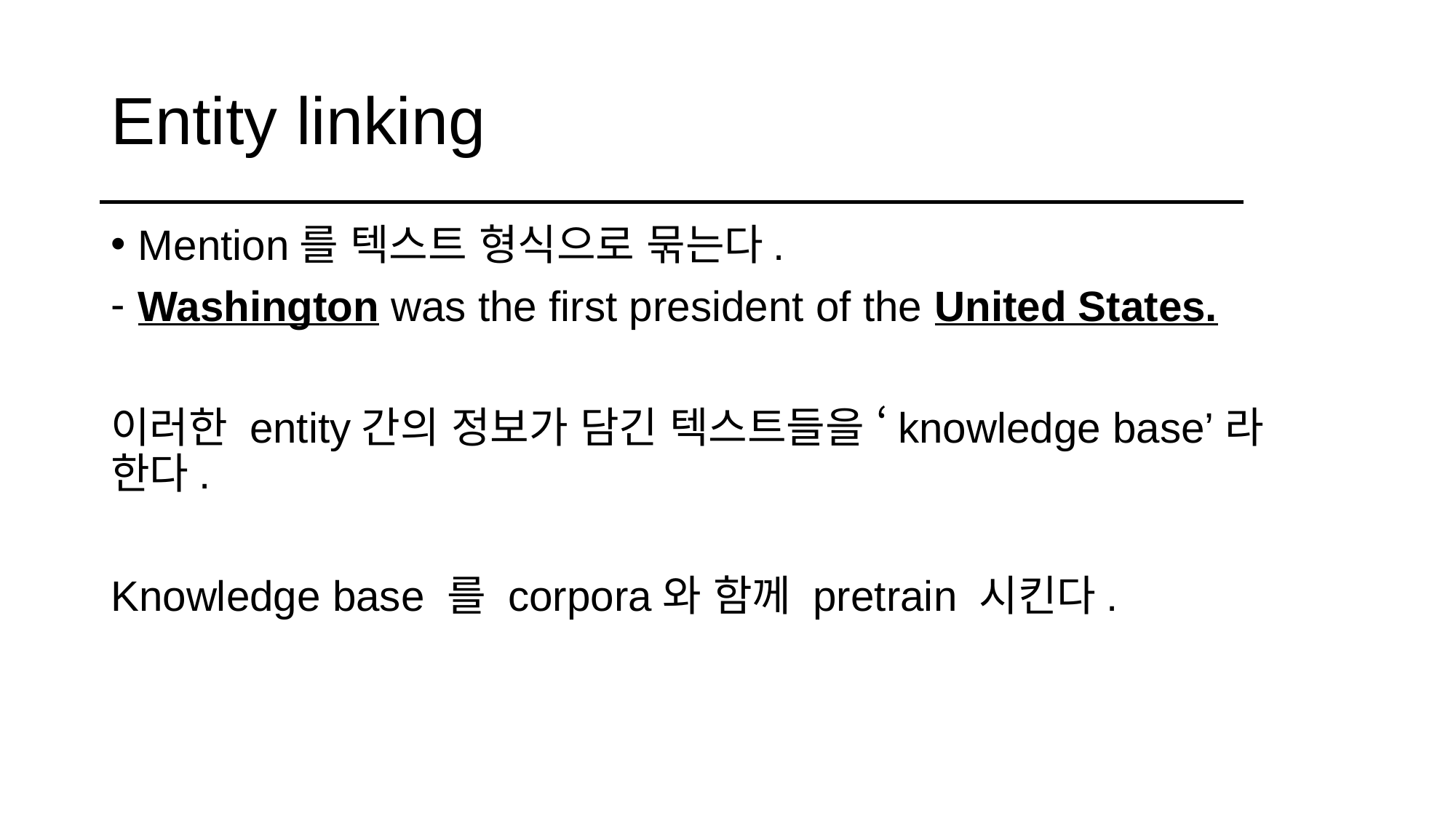

# Entity linking
Mention를 텍스트 형식으로 묶는다.
Washington was the first president of the United States.

이러한 entity간의 정보가 담긴 텍스트들을 ‘knowledge base’라 한다.

Knowledge base 를 corpora와 함께 pretrain 시킨다.